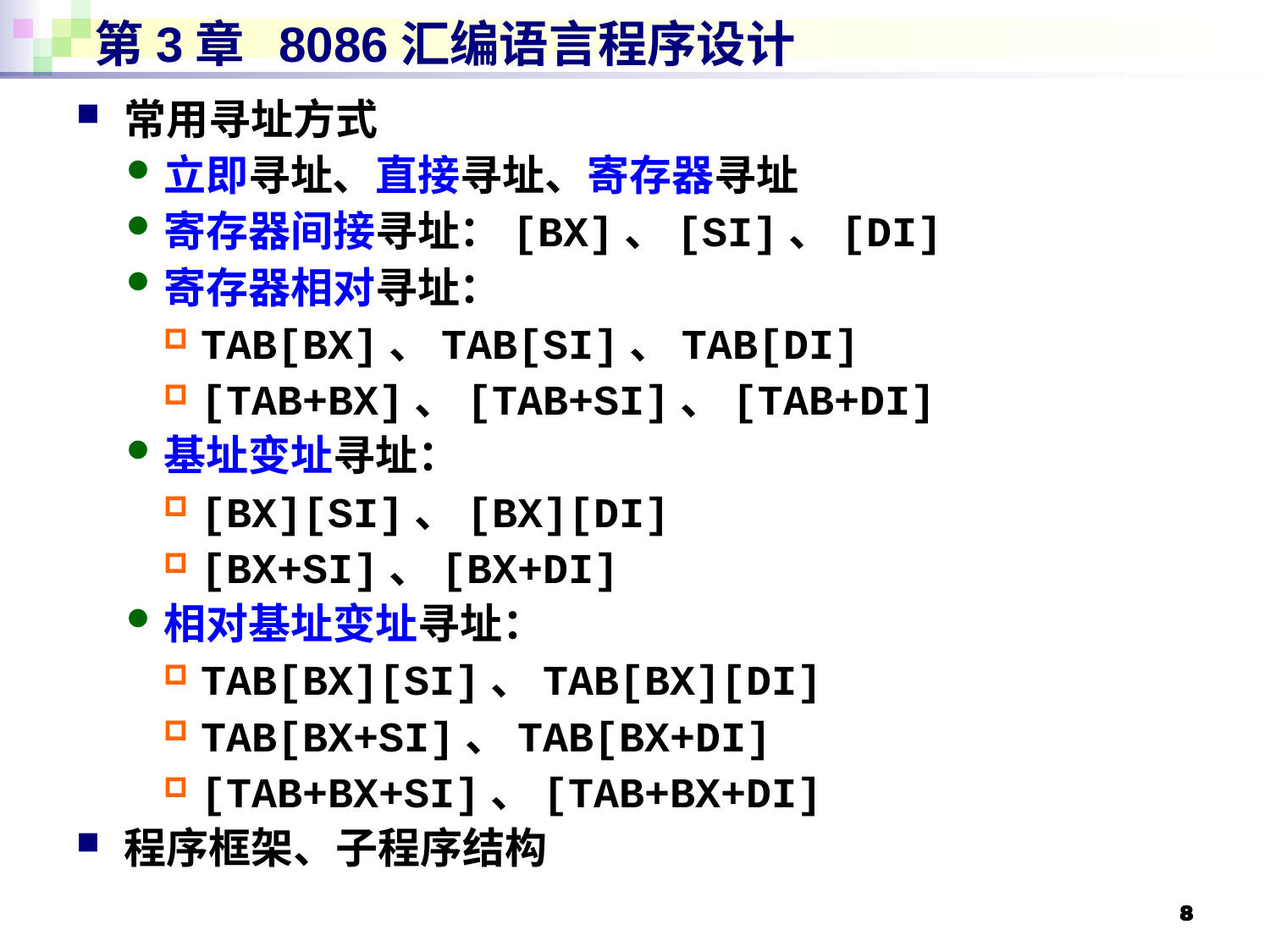

# 第3章  8086汇编语言程序设计
常用寻址方式
立即寻址、直接寻址、寄存器寻址
寄存器间接寻址：[BX]、[SI]、[DI]
寄存器相对寻址：
TAB[BX]、TAB[SI]、TAB[DI]
[TAB+BX]、[TAB+SI]、[TAB+DI]
基址变址寻址：
[BX][SI]、[BX][DI]
[BX+SI]、[BX+DI]
相对基址变址寻址：
TAB[BX][SI]、TAB[BX][DI]
TAB[BX+SI]、TAB[BX+DI]
[TAB+BX+SI]、[TAB+BX+DI]
程序框架、子程序结构
8